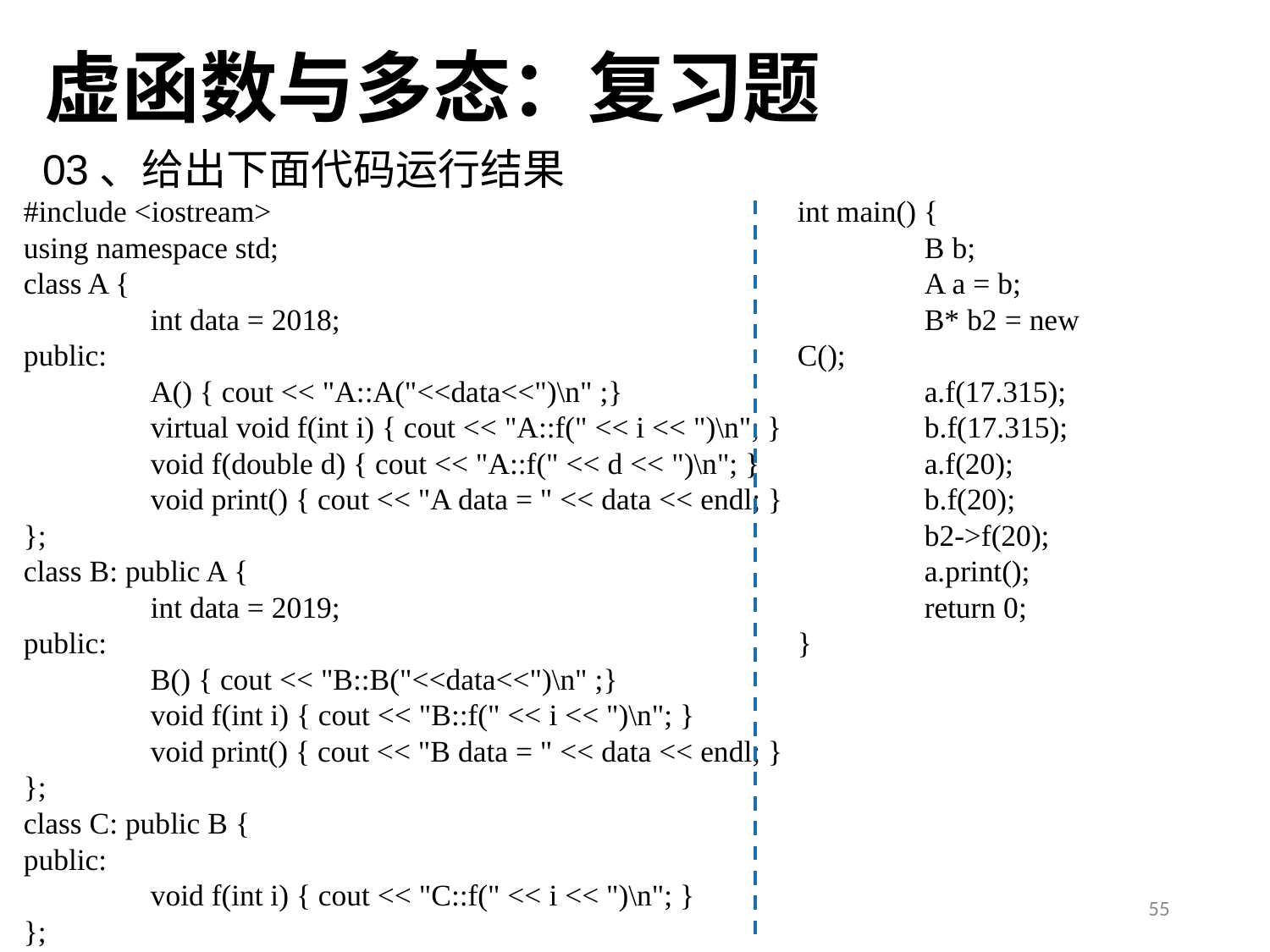

虚函数与多态：复习题
03、给出下面代码运行结果
#include <iostream>
using namespace std;
class A {
	int data = 2018;
public:
	A() { cout << "A::A("<<data<<")\n" ;}
	virtual void f(int i) { cout << "A::f(" << i << ")\n"; }
	void f(double d) { cout << "A::f(" << d << ")\n"; }
	void print() { cout << "A data = " << data << endl; }
};
class B: public A {
	int data = 2019;
public:
	B() { cout << "B::B("<<data<<")\n" ;}
	void f(int i) { cout << "B::f(" << i << ")\n"; }
	void print() { cout << "B data = " << data << endl; }
};
class C: public B {
public:
	void f(int i) { cout << "C::f(" << i << ")\n"; }
};
int main() {
	B b;
	A a = b;
	B* b2 = new C();
	a.f(17.315);
	b.f(17.315);
	a.f(20);
	b.f(20);
	b2->f(20);
	a.print();
	return 0;
}

55